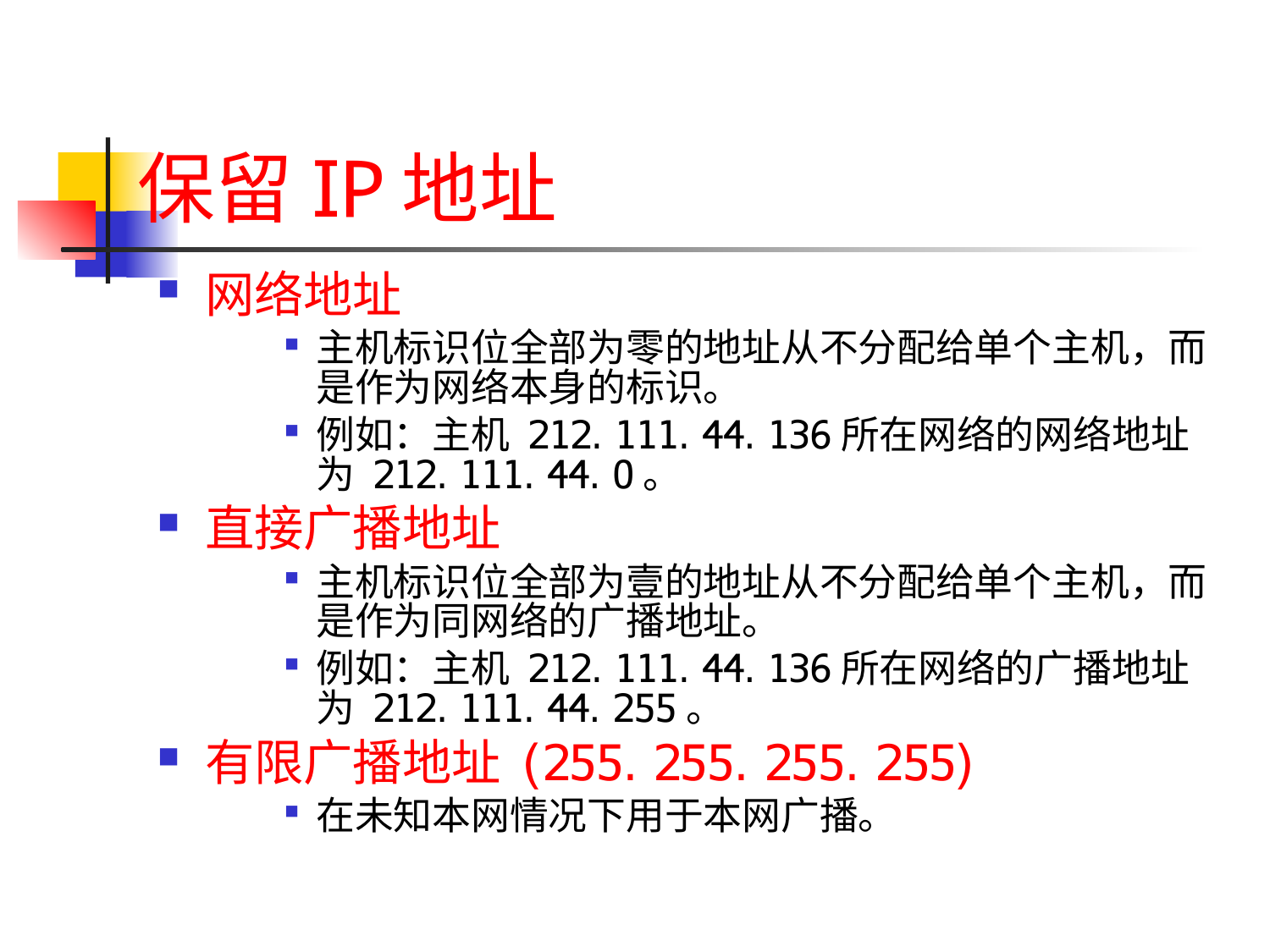

# 保留IP地址
网络地址
主机标识位全部为零的地址从不分配给单个主机，而是作为网络本身的标识。
例如：主机 212. 111. 44. 136所在网络的网络地址为 212. 111. 44. 0。
直接广播地址
主机标识位全部为壹的地址从不分配给单个主机，而是作为同网络的广播地址。
例如：主机 212. 111. 44. 136所在网络的广播地址为 212. 111. 44. 255。
有限广播地址 (255. 255. 255. 255)
在未知本网情况下用于本网广播。